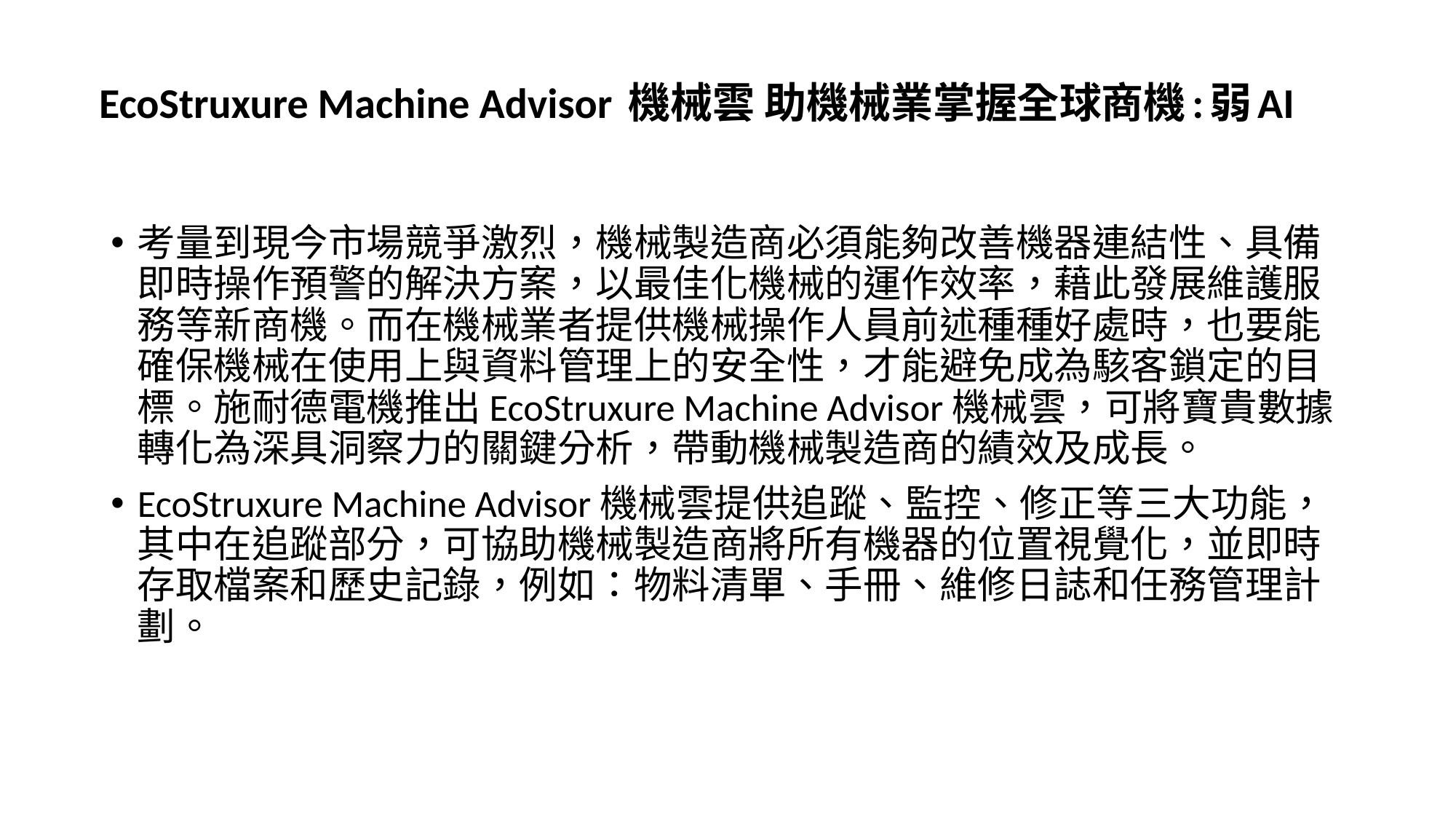

# EcoStruxure Machine Advisor 機械雲 助機械業掌握全球商機:弱AI
考量到現今市場競爭激烈，機械製造商必須能夠改善機器連結性、具備即時操作預警的解決方案，以最佳化機械的運作效率，藉此發展維護服務等新商機。而在機械業者提供機械操作人員前述種種好處時，也要能確保機械在使用上與資料管理上的安全性，才能避免成為駭客鎖定的目標。施耐德電機推出EcoStruxure Machine Advisor機械雲，可將寶貴數據轉化為深具洞察力的關鍵分析，帶動機械製造商的績效及成長。
EcoStruxure Machine Advisor機械雲提供追蹤、監控、修正等三大功能，其中在追蹤部分，可協助機械製造商將所有機器的位置視覺化，並即時存取檔案和歷史記錄，例如：物料清單、手冊、維修日誌和任務管理計劃。